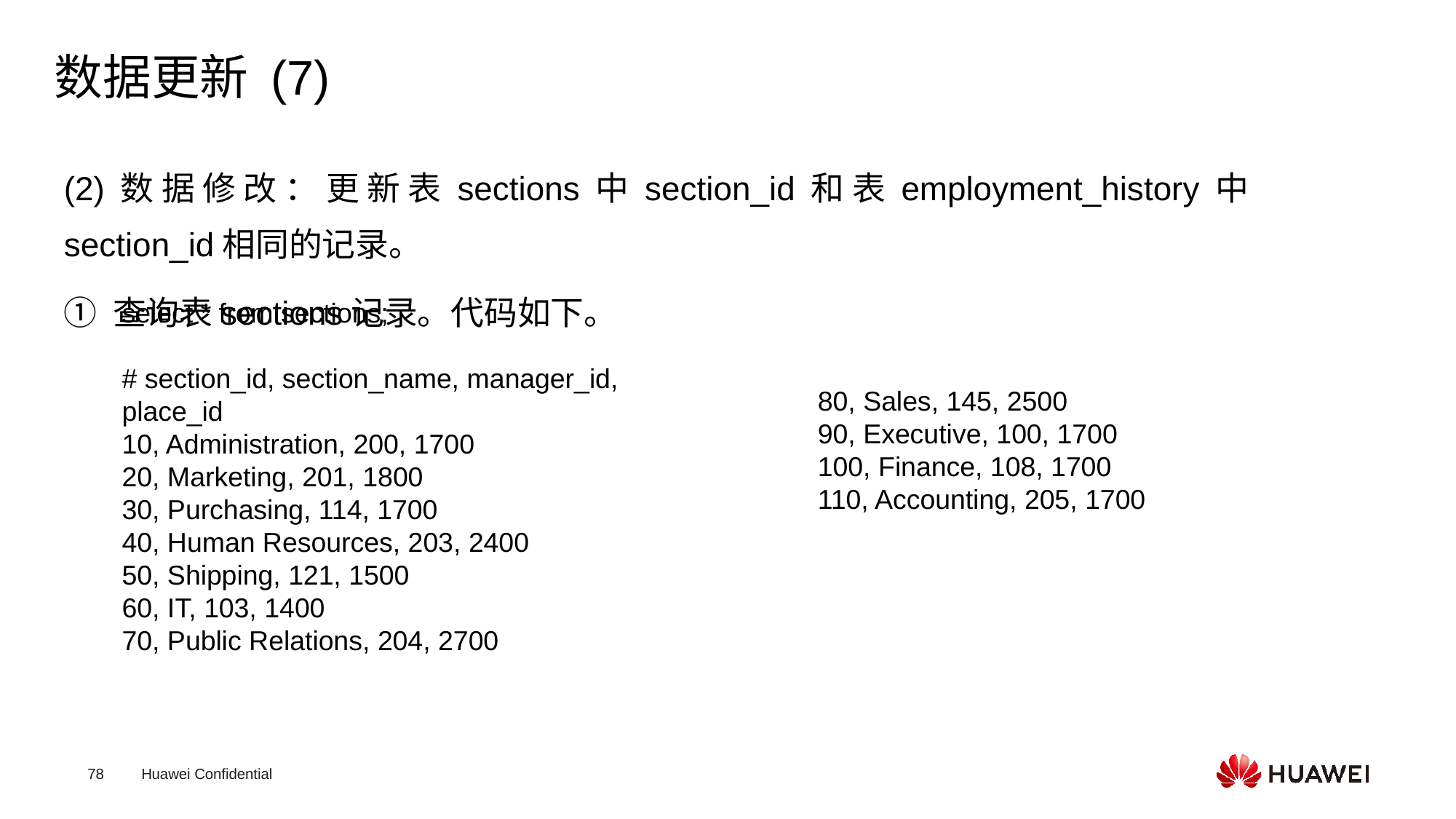

# 数据更新 (7)
(2)数据修改：更新表sections中section_id和表employment_history中section_id相同的记录。
① 查询表sections记录。代码如下。
select * from sections;   # section_id, section_name, manager_id, place_id10, Administration, 200, 170020, Marketing, 201, 1800
30, Purchasing, 114, 170040, Human Resources, 203, 240050, Shipping, 121, 150060, IT, 103, 140070, Public Relations, 204, 2700
80, Sales, 145, 250090, Executive, 100, 1700100, Finance, 108, 1700110, Accounting, 205, 1700